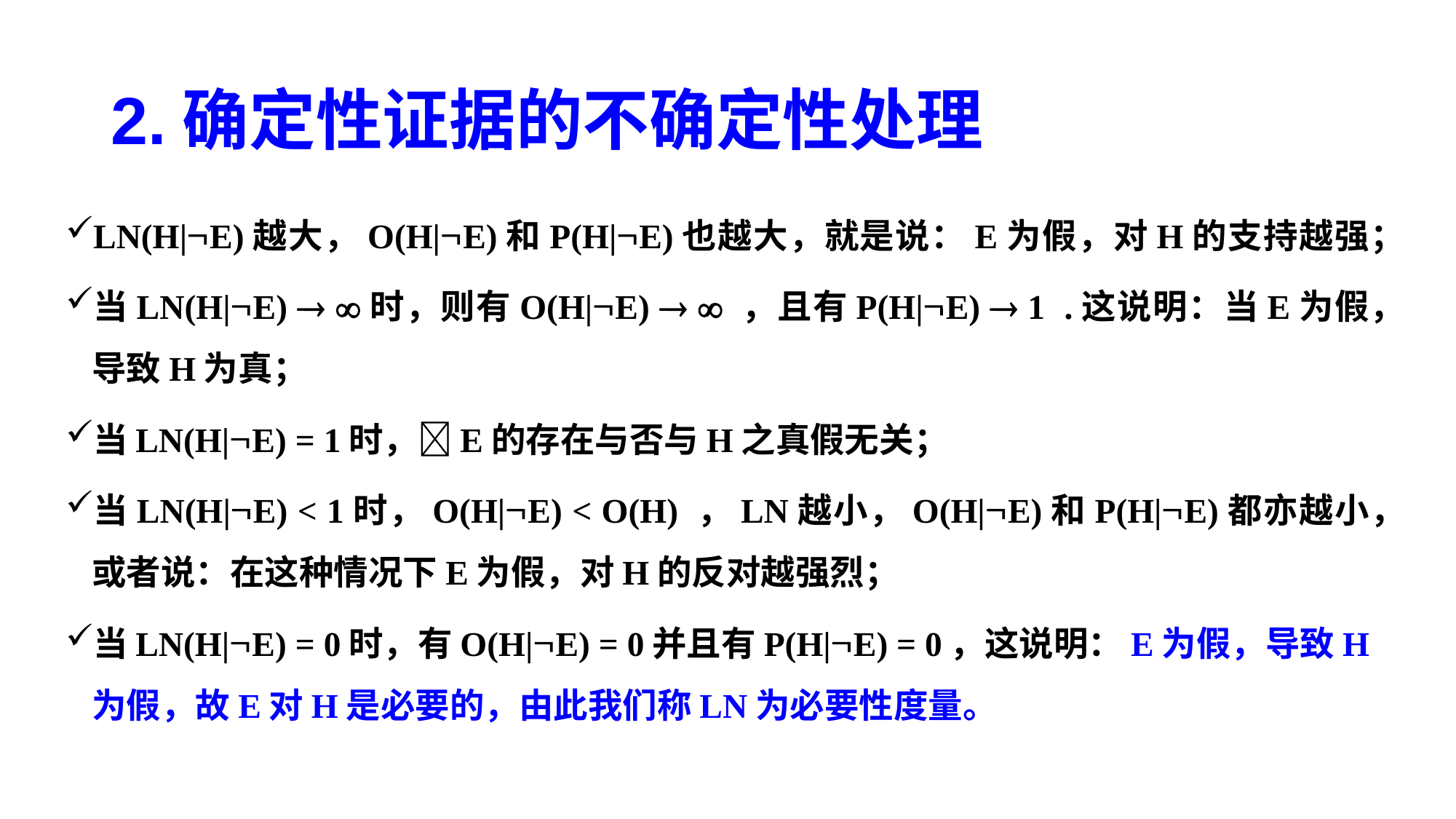

# 2.确定性证据的不确定性处理
LN(H|¬E)越大，O(H|¬E)和P(H|¬E)也越大，就是说：E为假，对H的支持越强；
当LN(H|¬E) → ∞时，则有O(H|¬E) → ∞ ，且有P(H|¬E) → 1  .这说明：当E为假，导致H为真；
当LN(H|¬E) = 1时，¬E的存在与否与H之真假无关；
当LN(H|¬E) < 1时，O(H|¬E) < O(H) ，LN越小，O(H|¬E)和P(H|¬E)都亦越小，或者说：在这种情况下E为假，对H的反对越强烈；
当LN(H|¬E) = 0时，有O(H|¬E) = 0并且有P(H|¬E) = 0，这说明：E为假，导致H为假，故E对H是必要的，由此我们称LN为必要性度量。